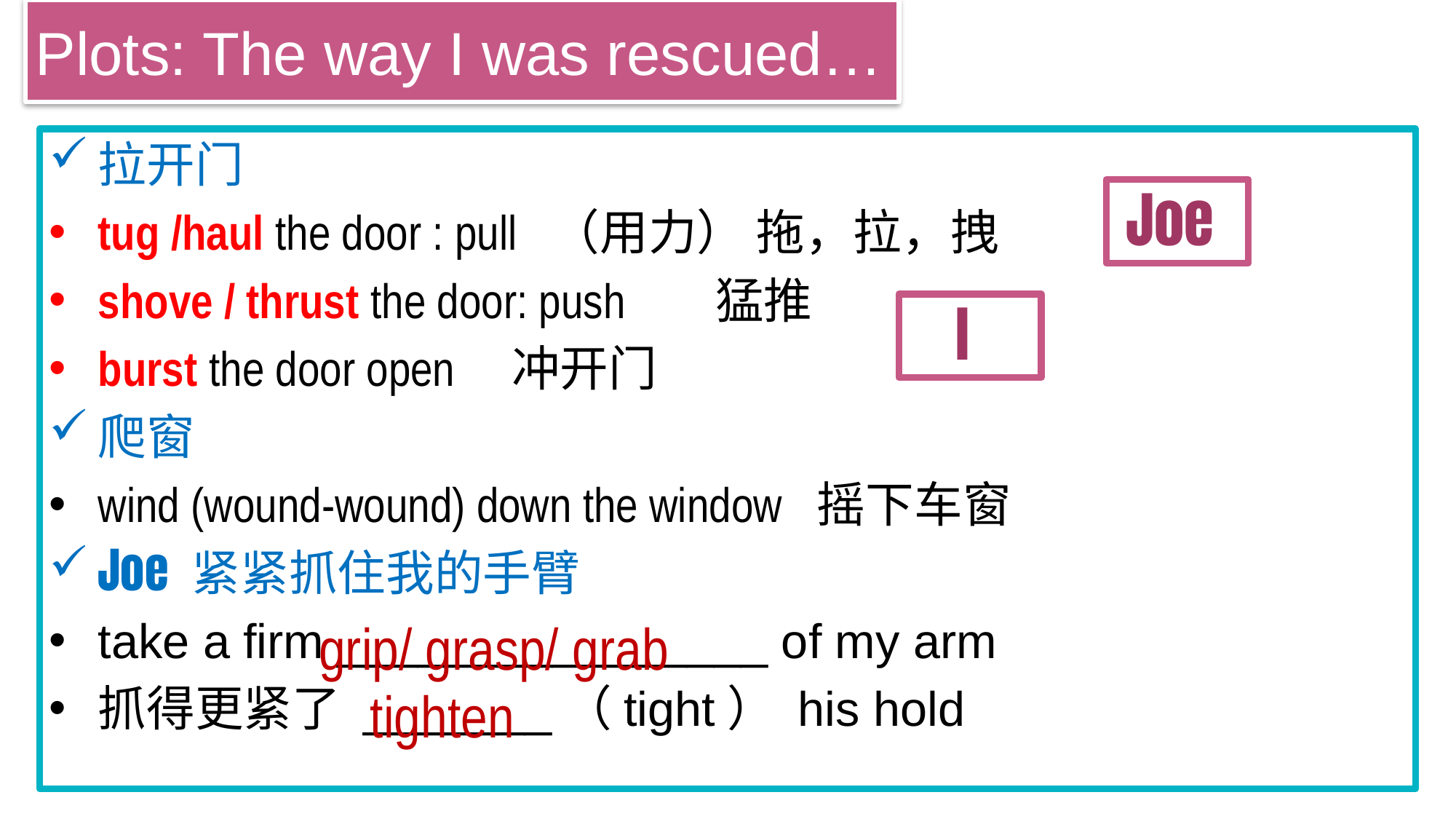

# Plots: The way I was rescued…
拉开门
tug /haul the door : pull  （用力） 拖，拉，拽
shove / thrust the door: push       猛推
burst the door open    冲开门
爬窗
wind (wound-wound) down the window  摇下车窗
Joe 紧紧抓住我的手臂
take a firm ________________ of my arm
抓得更紧了 _______（tight） his hold

Joe
I
grip/ grasp/ grab
tighten